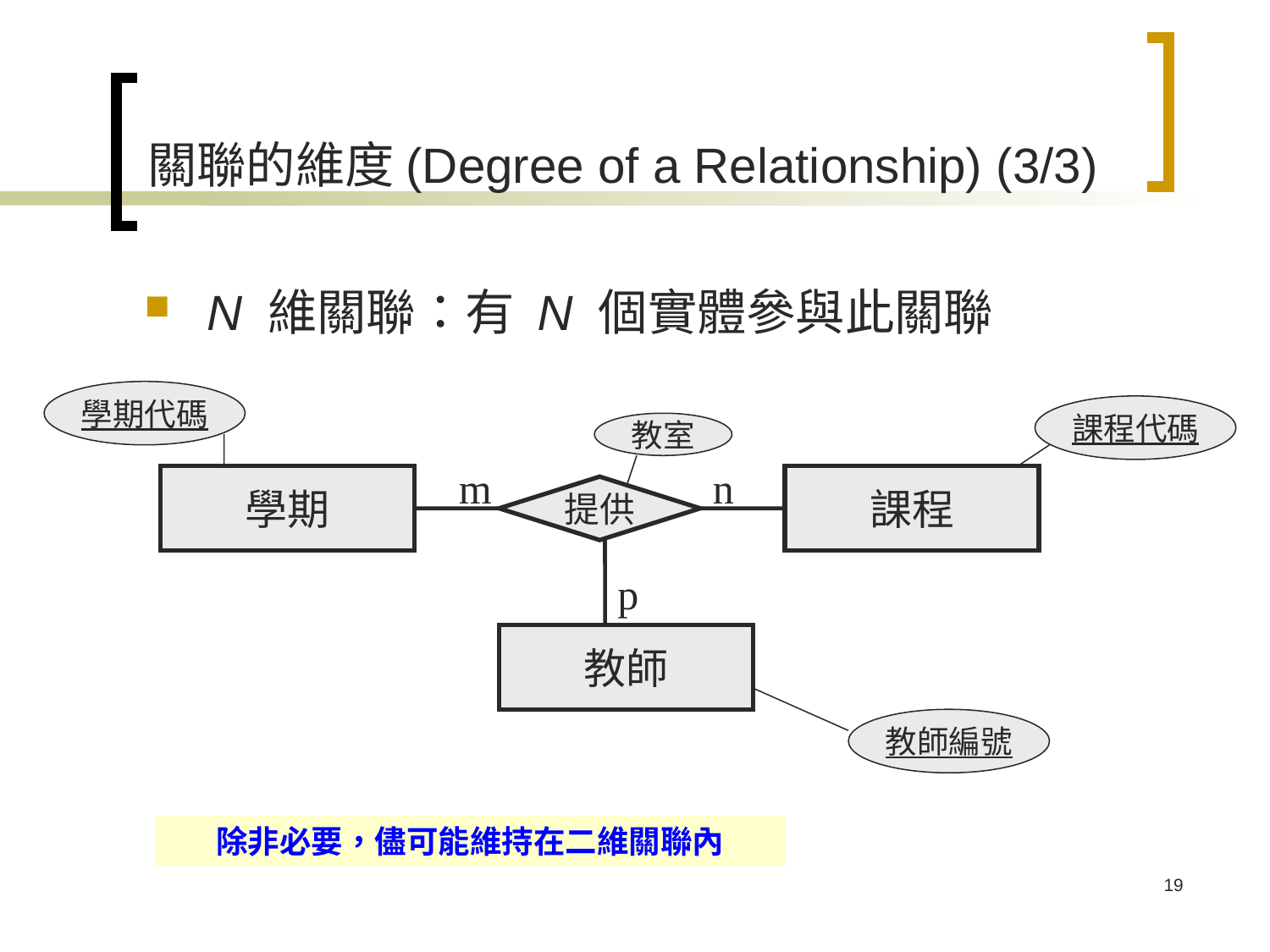

# 關聯的維度(Degree of a Relationship) (3/3)
N 維關聯：有 N 個實體參與此關聯
學期代碼
課程代碼
教室

m

n
學期
課程
提供

p
教師

教師編號
除非必要，儘可能維持在二維關聯內
19